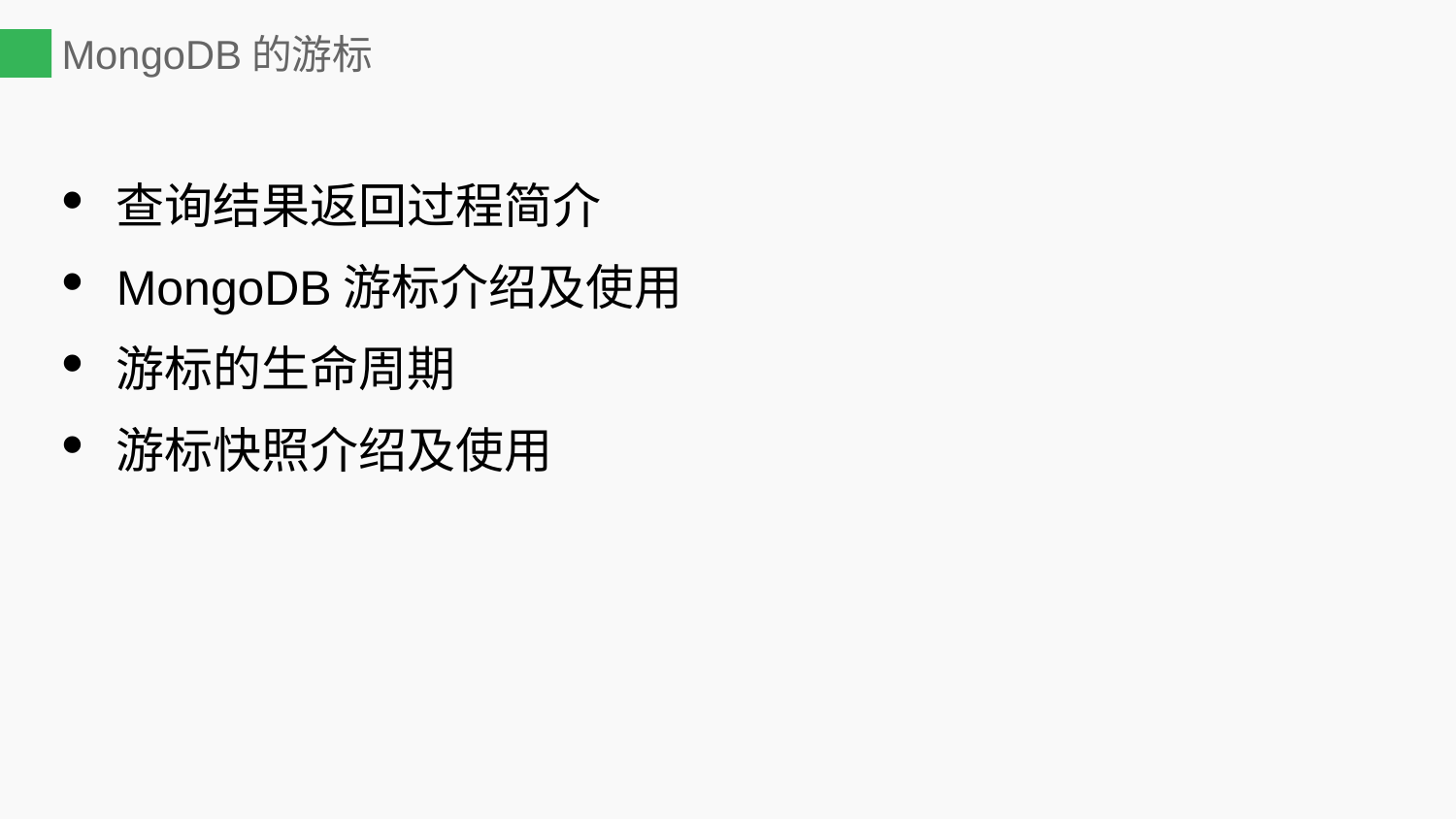

# MongoDB的游标
查询结果返回过程简介
MongoDB游标介绍及使用
游标的生命周期
游标快照介绍及使用